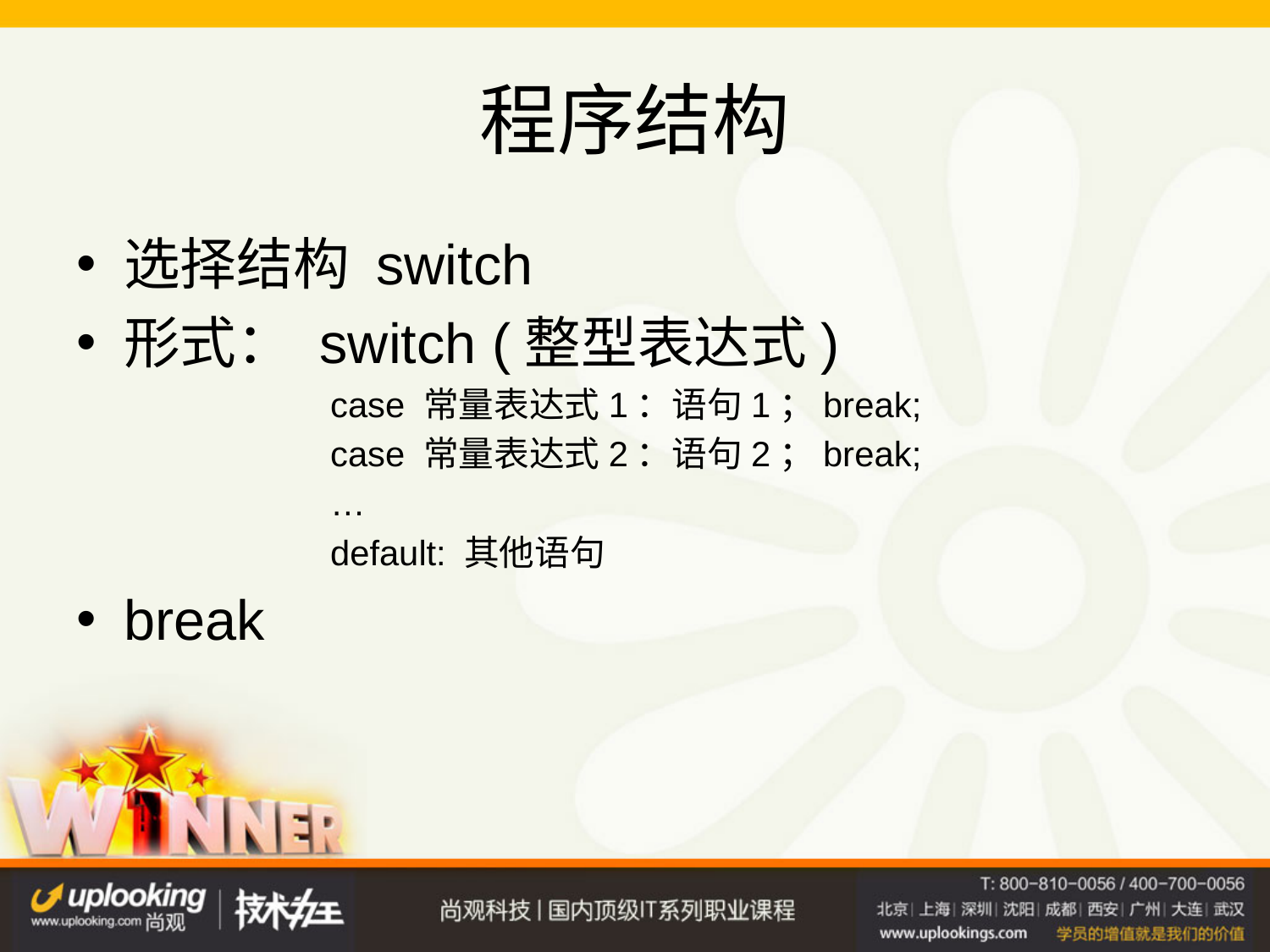

# 程序结构
选择结构 switch
形式： switch (整型表达式)
case 常量表达式1：语句1；break;
case 常量表达式2：语句2；break;
…
default: 其他语句
break